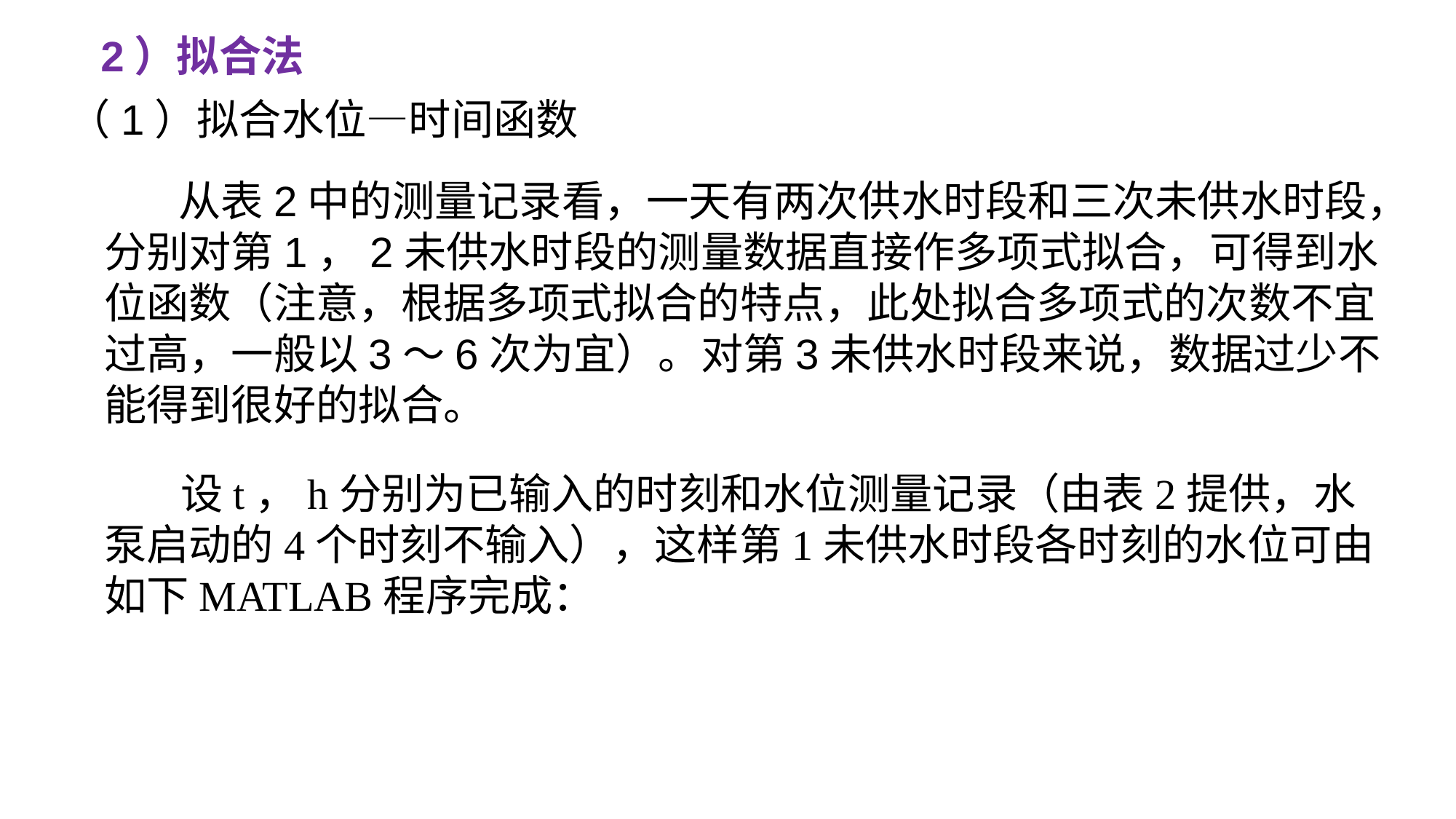

2）拟合法
（1）拟合水位—时间函数
           从表2中的测量记录看，一天有两次供水时段和三次未供水时段，分别对第1，2未供水时段的测量数据直接作多项式拟合，可得到水位函数（注意，根据多项式拟合的特点，此处拟合多项式的次数不宜过高，一般以3～6次为宜）。对第3未供水时段来说，数据过少不能得到很好的拟合。
       设t，h分别为已输入的时刻和水位测量记录（由表2提供，水泵启动的4个时刻不输入），这样第1未供水时段各时刻的水位可由如下MATLAB程序完成：